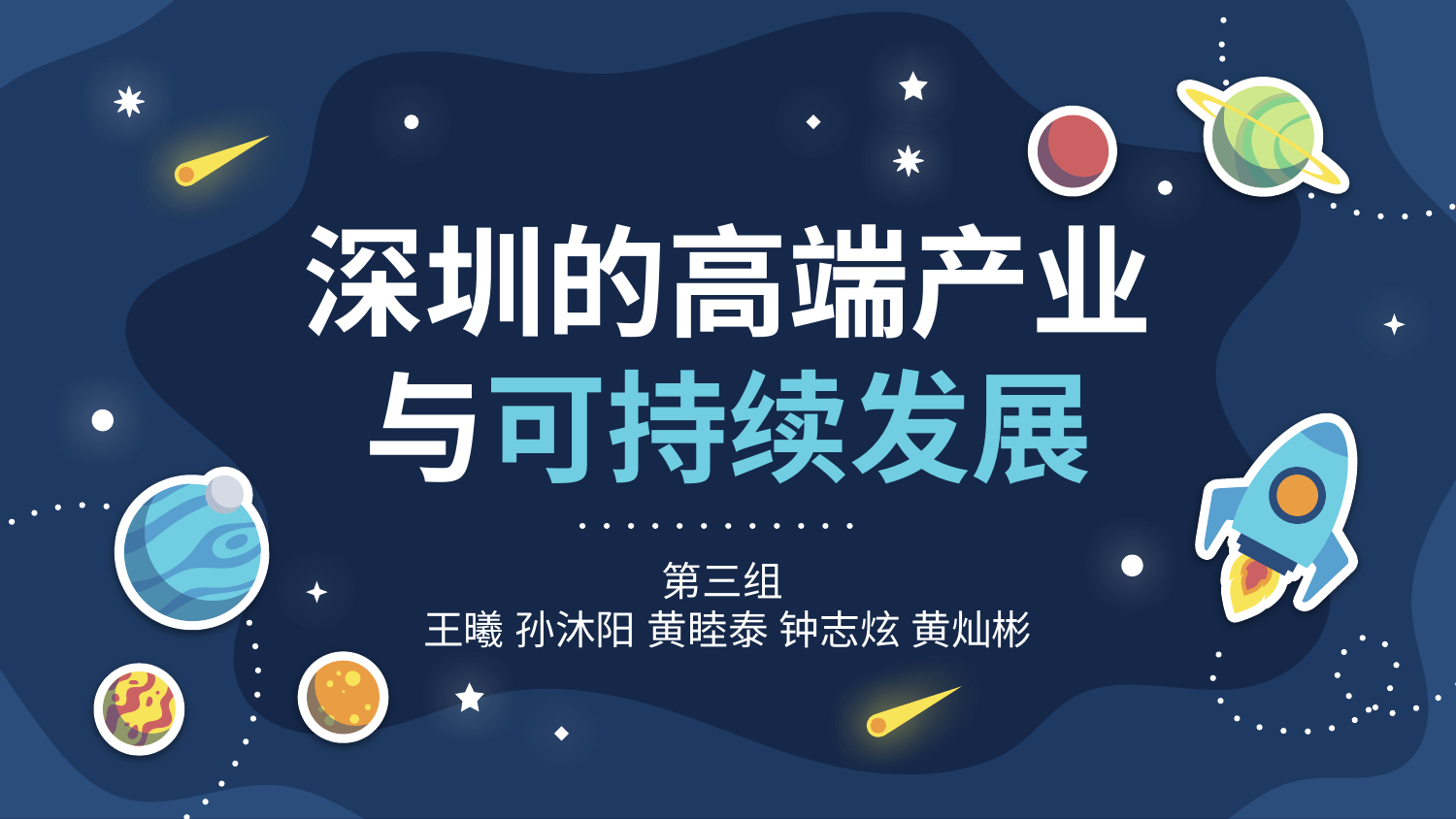

# 深圳的高端产业 与可持续发展

第三组
王曦 孙沐阳 黄睦泰 钟志炫 黄灿彬